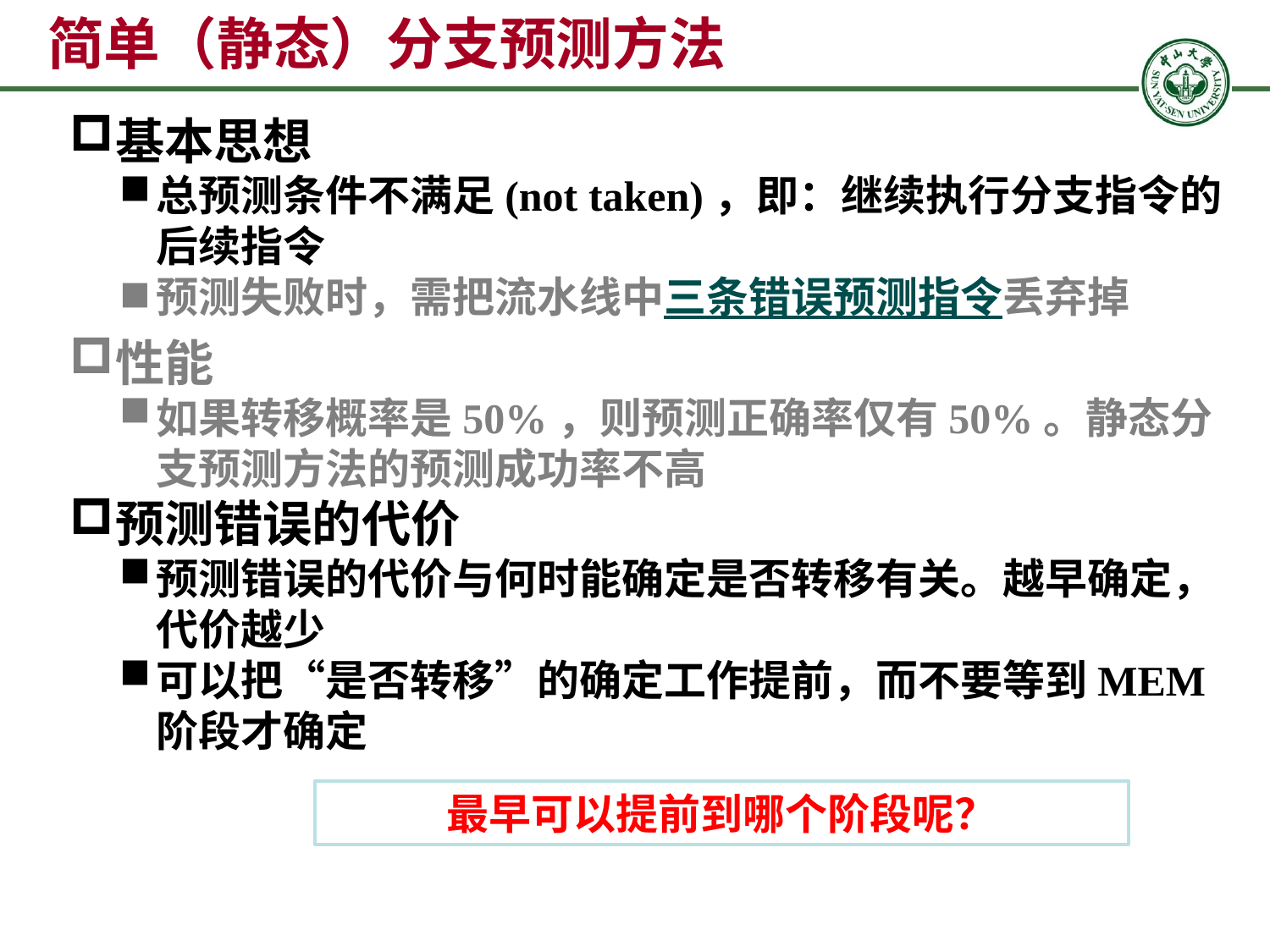

# 简单（静态）分支预测方法
基本思想
总预测条件不满足(not taken)，即：继续执行分支指令的后续指令
预测失败时，需把流水线中三条错误预测指令丢弃掉
性能
如果转移概率是50%，则预测正确率仅有50%。静态分支预测方法的预测成功率不高
预测错误的代价
预测错误的代价与何时能确定是否转移有关。越早确定，代价越少
可以把“是否转移”的确定工作提前，而不要等到MEM阶段才确定
最早可以提前到哪个阶段呢？